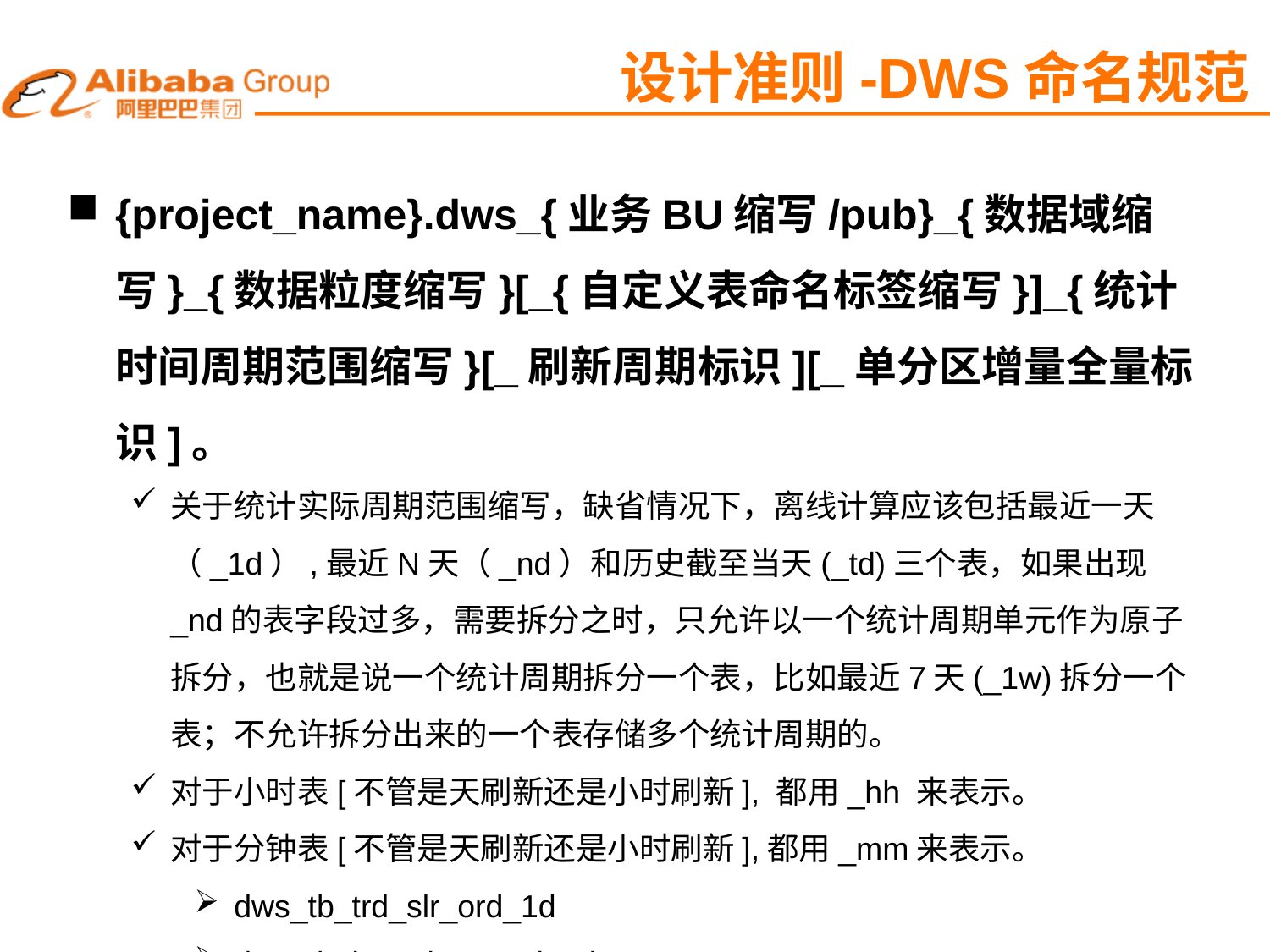

设计准则-DWS命名规范
{project_name}.dws_{业务BU缩写/pub}_{数据域缩写}_{数据粒度缩写}[_{自定义表命名标签缩写}]_{统计时间周期范围缩写}[_刷新周期标识][_单分区增量全量标识]。
关于统计实际周期范围缩写，缺省情况下，离线计算应该包括最近一天（_1d）,最近N天（_nd）和历史截至当天(_td)三个表，如果出现_nd的表字段过多，需要拆分之时，只允许以一个统计周期单元作为原子拆分，也就是说一个统计周期拆分一个表，比如最近7天(_1w)拆分一个表；不允许拆分出来的一个表存储多个统计周期的。
对于小时表[不管是天刷新还是小时刷新], 都用_hh 来表示。
对于分钟表[不管是天刷新还是小时刷新],都用_mm来表示。
dws_tb_trd_slr_ord_1d
dws_tb_log_slr_pv_wl_1d
流量
商品
交易